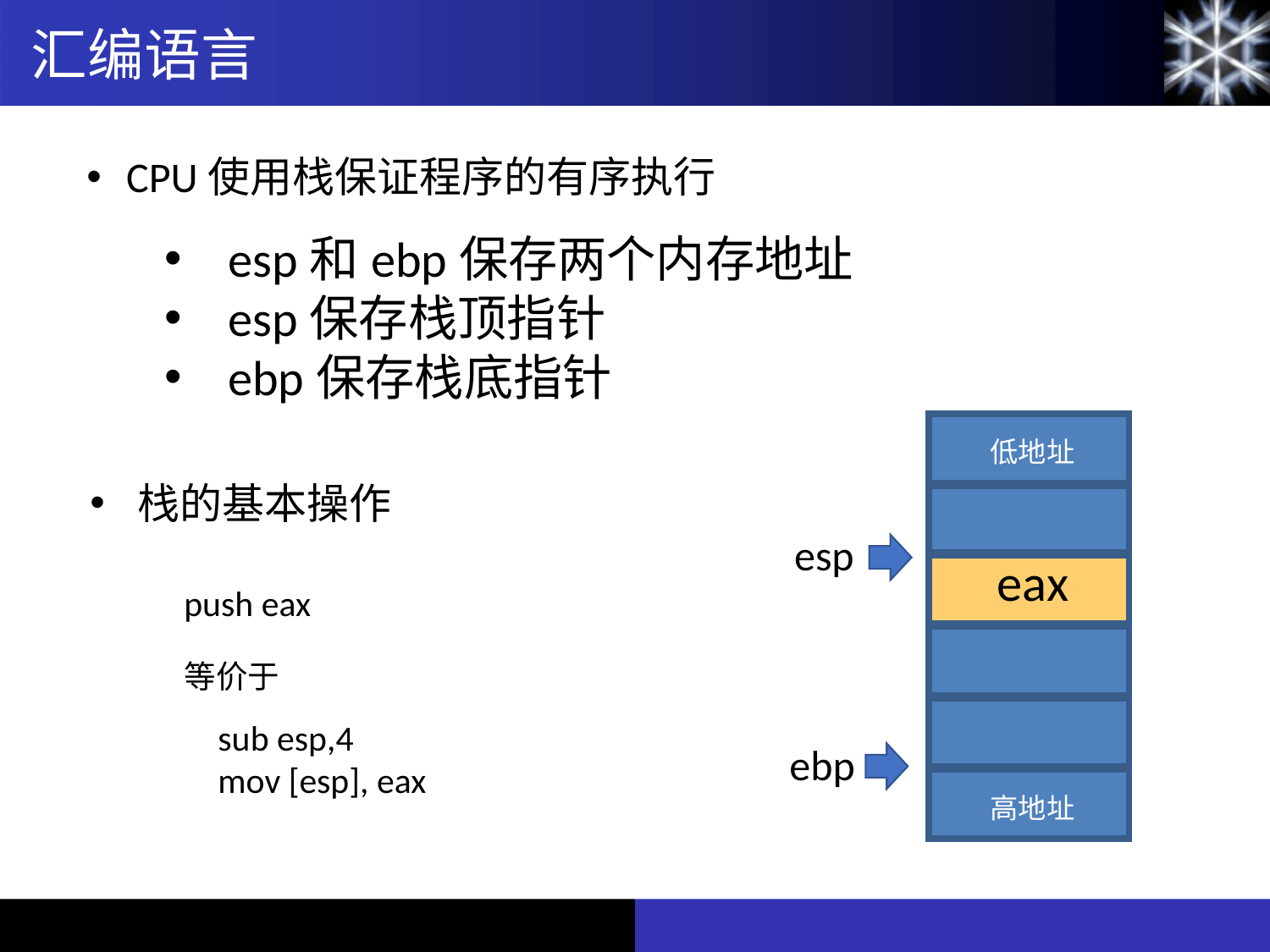

汇编语言
CPU使用栈保证程序的有序执行
esp和ebp保存两个内存地址
esp保存栈顶指针
ebp保存栈底指针
| 低地址 |
| --- |
|  |
| eax |
|  |
|  |
| 高地址 |
栈的基本操作
esp

push eax
等价于
sub esp,4
mov [esp], eax
ebp